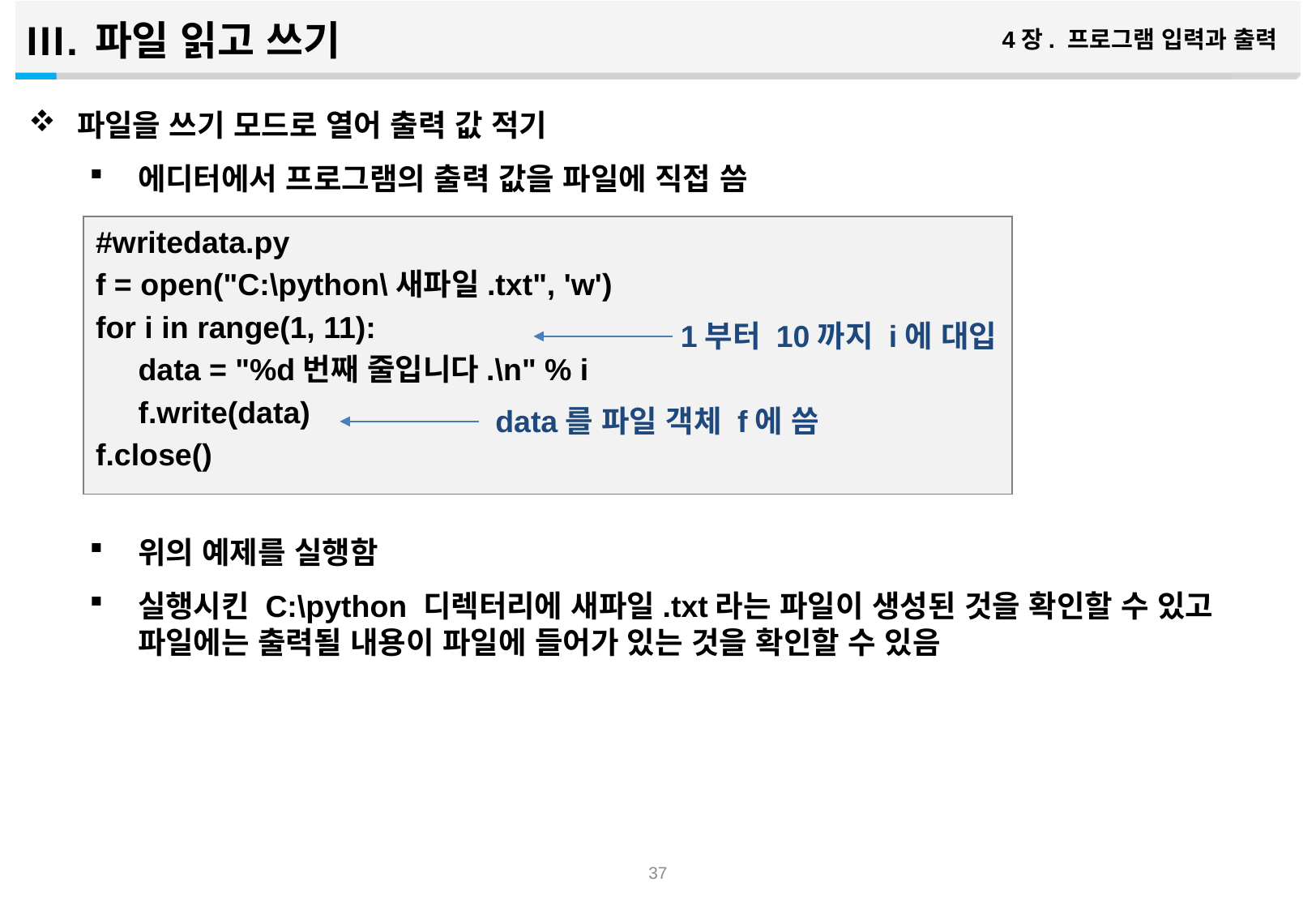

파일 읽고 쓰기
4장. 프로그램 입력과 출력
파일을 쓰기 모드로 열어 출력 값 적기
에디터에서 프로그램의 출력 값을 파일에 직접 씀

위의 예제를 실행함
실행시킨 C:\python 디렉터리에 새파일.txt라는 파일이 생성된 것을 확인할 수 있고 파일에는 출력될 내용이 파일에 들어가 있는 것을 확인할 수 있음
#writedata.py
f = open("C:\python\새파일.txt", 'w')
for i in range(1, 11):
     data = "%d번째 줄입니다.\n" % i
     f.write(data)
f.close()

1부터 10까지 i에 대입
data를 파일 객체 f에 씀
37